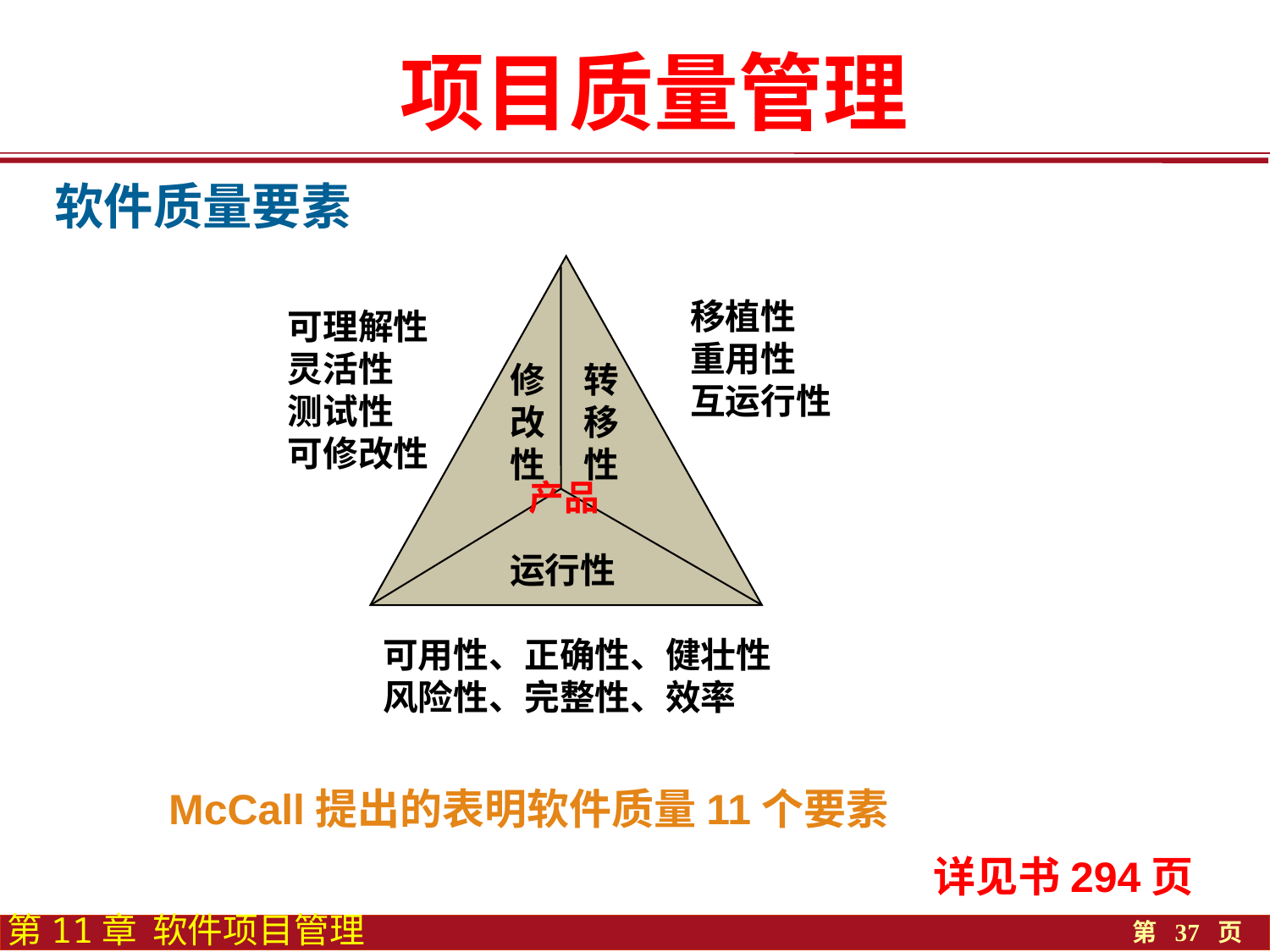

# 项目质量管理
软件质量要素

移植性
重用性
互运行性
可理解性
灵活性
测试性
可修改性
修改性
转移性
产品

运行性
可用性、正确性、健壮性
风险性、完整性、效率
McCall提出的表明软件质量11个要素
详见书294页